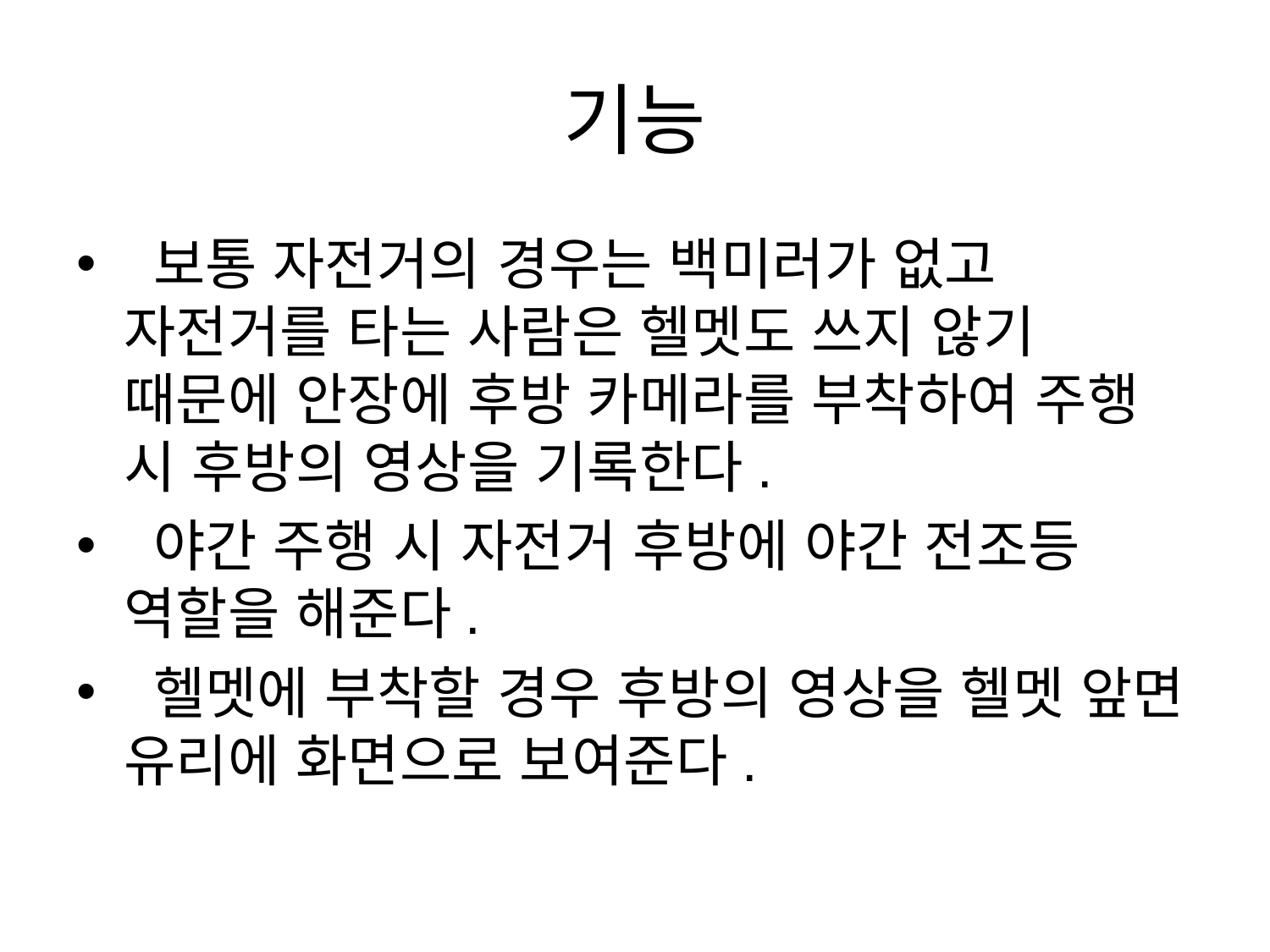

# 기능
 보통 자전거의 경우는 백미러가 없고 자전거를 타는 사람은 헬멧도 쓰지 않기 때문에 안장에 후방 카메라를 부착하여 주행 시 후방의 영상을 기록한다.
 야간 주행 시 자전거 후방에 야간 전조등 역할을 해준다.
 헬멧에 부착할 경우 후방의 영상을 헬멧 앞면 유리에 화면으로 보여준다.